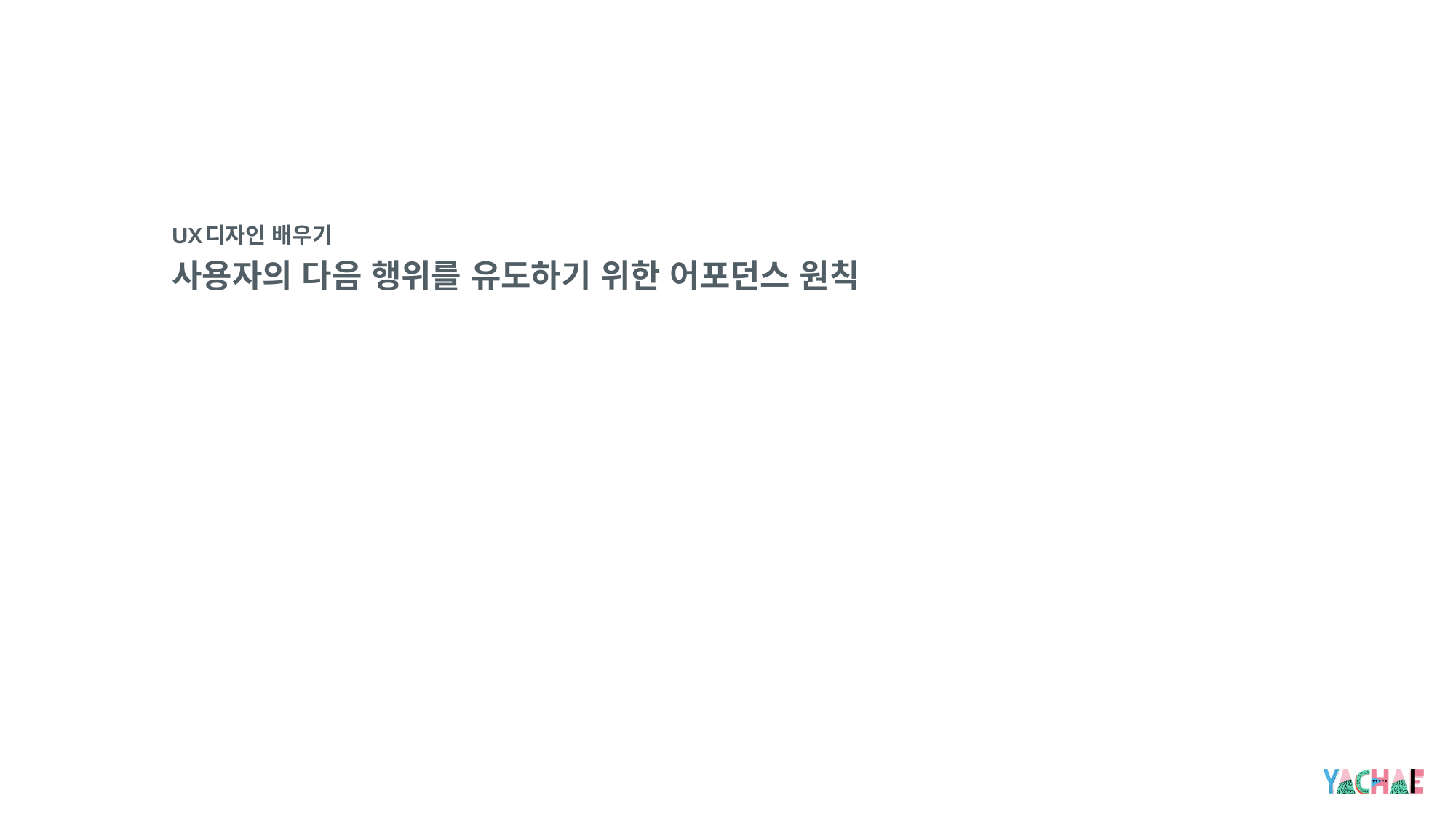

# UX디자인 배우기 사용자의 다음 행위를 유도하기 위한 어포던스 원칙